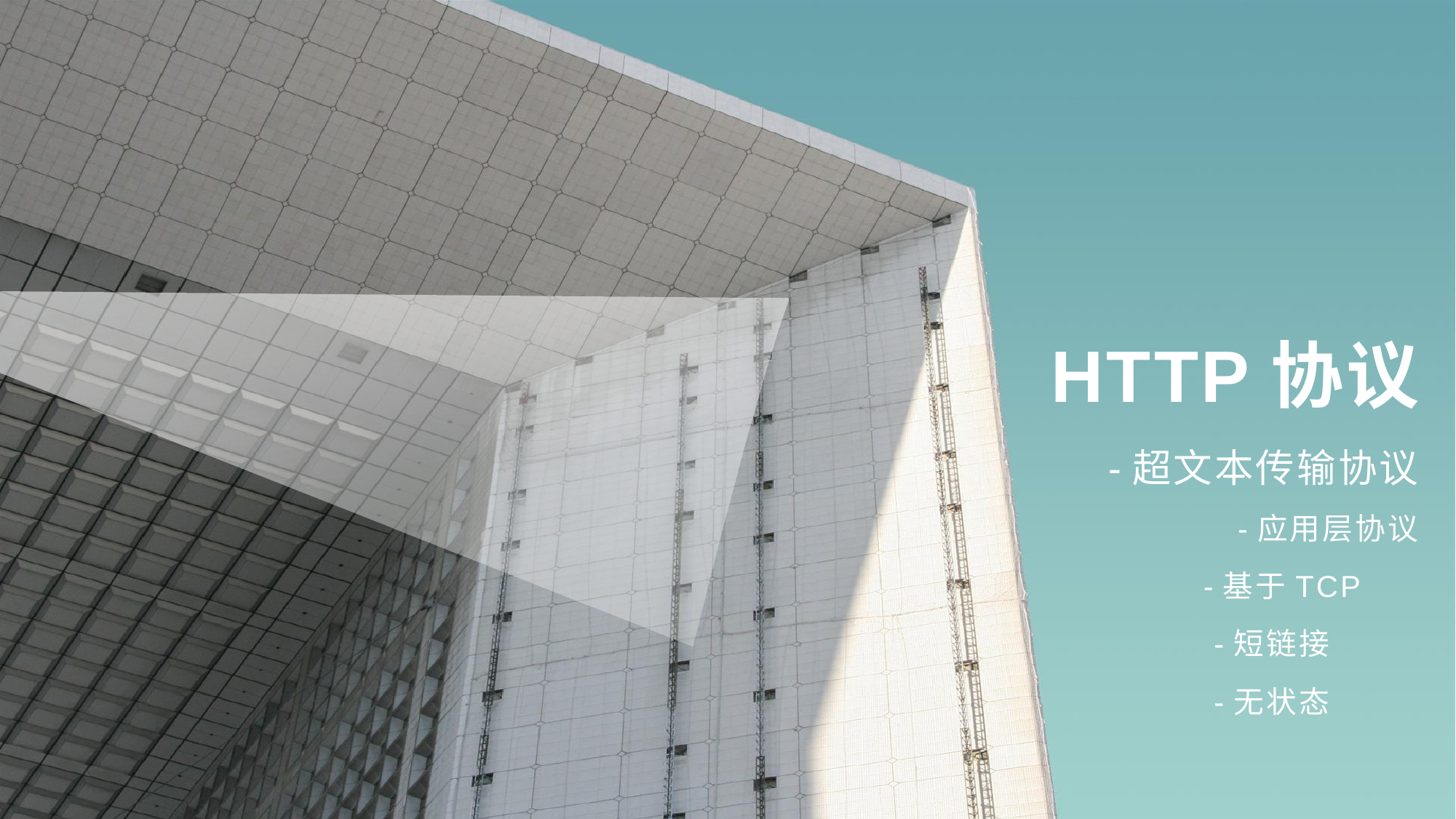

# HTTP协议
-超文本传输协议
-应用层协议
-基于TCP
-短链接
-无状态